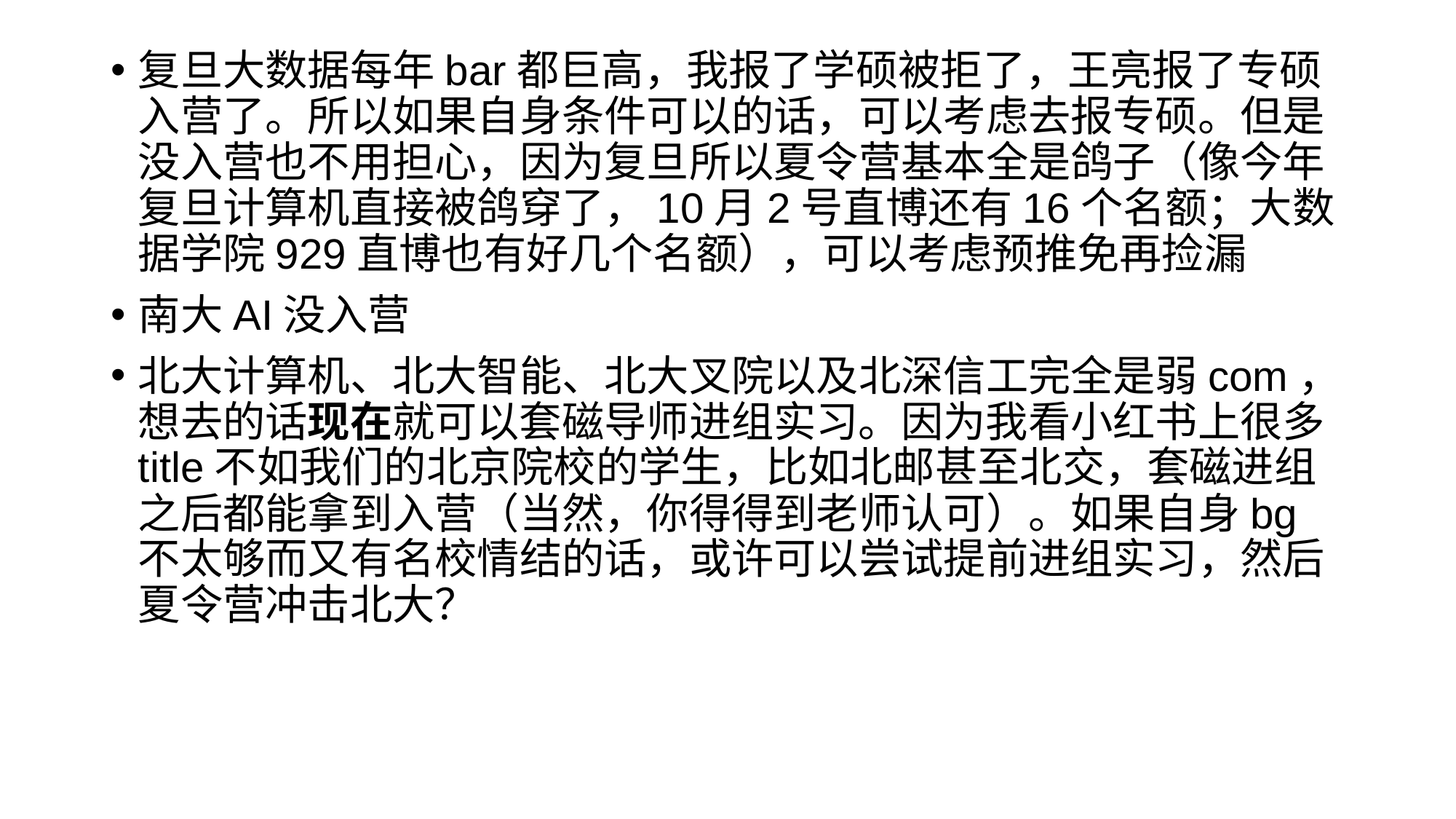

复旦大数据每年bar都巨高，我报了学硕被拒了，王亮报了专硕入营了。所以如果自身条件可以的话，可以考虑去报专硕。但是没入营也不用担心，因为复旦所以夏令营基本全是鸽子（像今年复旦计算机直接被鸽穿了，10月2号直博还有16个名额；大数据学院929直博也有好几个名额），可以考虑预推免再捡漏
南大AI没入营
北大计算机、北大智能、北大叉院以及北深信工完全是弱com，想去的话现在就可以套磁导师进组实习。因为我看小红书上很多title不如我们的北京院校的学生，比如北邮甚至北交，套磁进组之后都能拿到入营（当然，你得得到老师认可）。如果自身bg不太够而又有名校情结的话，或许可以尝试提前进组实习，然后夏令营冲击北大？